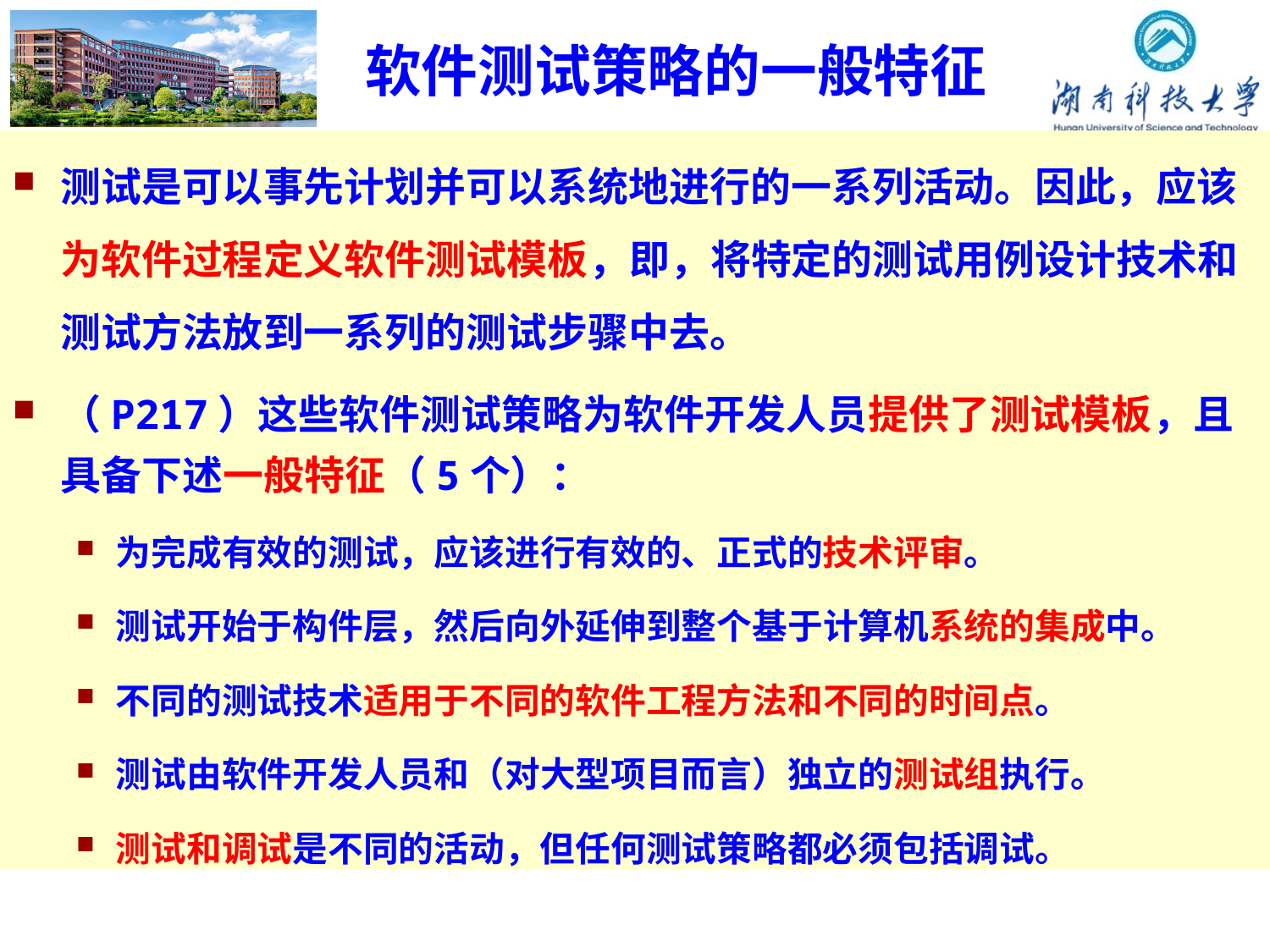

软件测试策略的一般特征
测试是可以事先计划并可以系统地进行的一系列活动。因此，应该为软件过程定义软件测试模板，即，将特定的测试用例设计技术和测试方法放到一系列的测试步骤中去。
（P217）这些软件测试策略为软件开发人员提供了测试模板，且具备下述一般特征（5个）：
为完成有效的测试，应该进行有效的、正式的技术评审。
测试开始于构件层，然后向外延伸到整个基于计算机系统的集成中。
不同的测试技术适用于不同的软件工程方法和不同的时间点。
测试由软件开发人员和（对大型项目而言）独立的测试组执行。
测试和调试是不同的活动，但任何测试策略都必须包括调试。
5